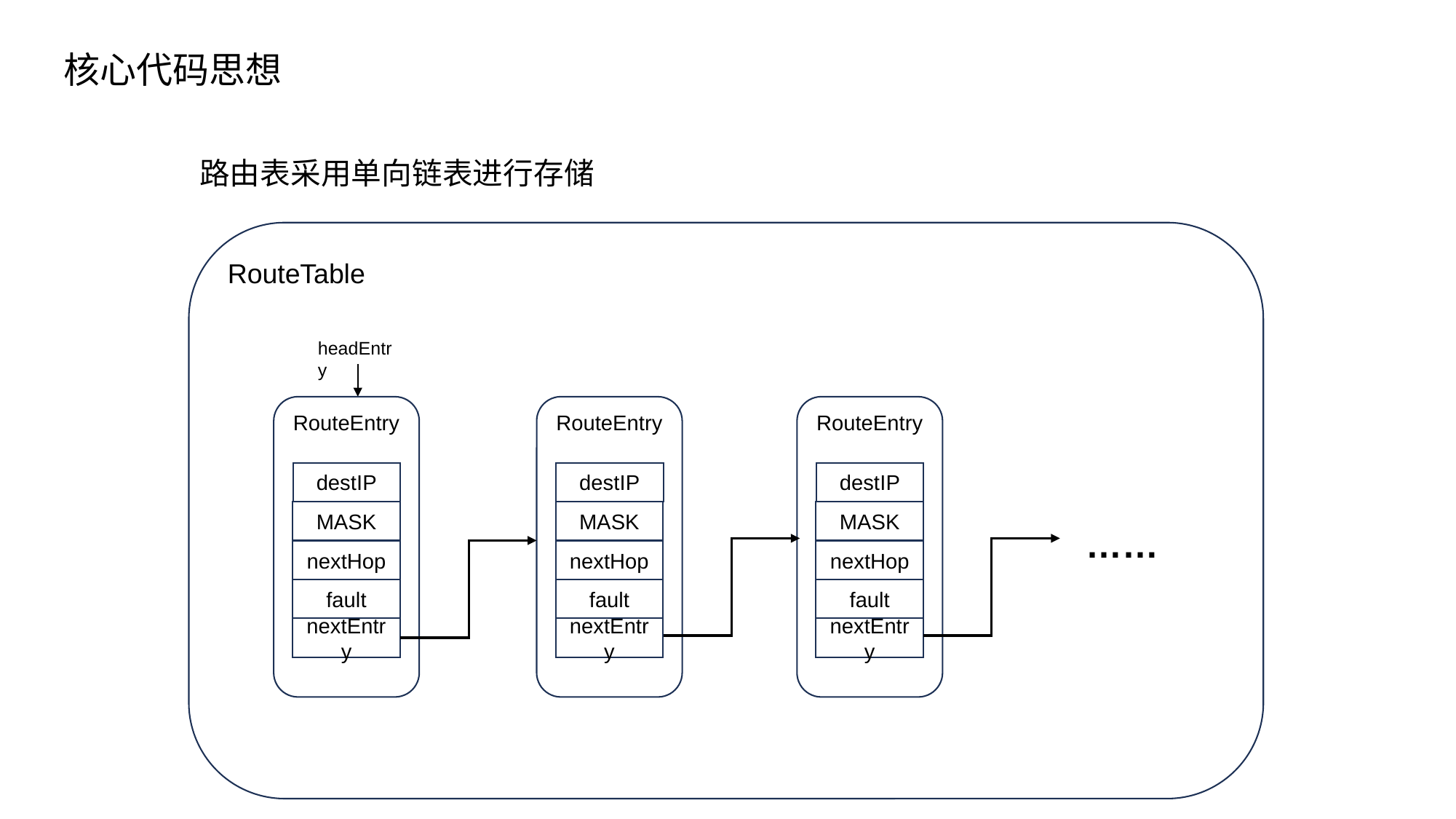

核心代码思想
路由表采用单向链表进行存储
RouteTable
headEntry
RouteEntry
destIP
MASK
nextHop
fault
nextEntry
RouteEntry
destIP
MASK
nextHop
fault
nextEntry
RouteEntry
destIP
MASK
nextHop
fault
nextEntry
……